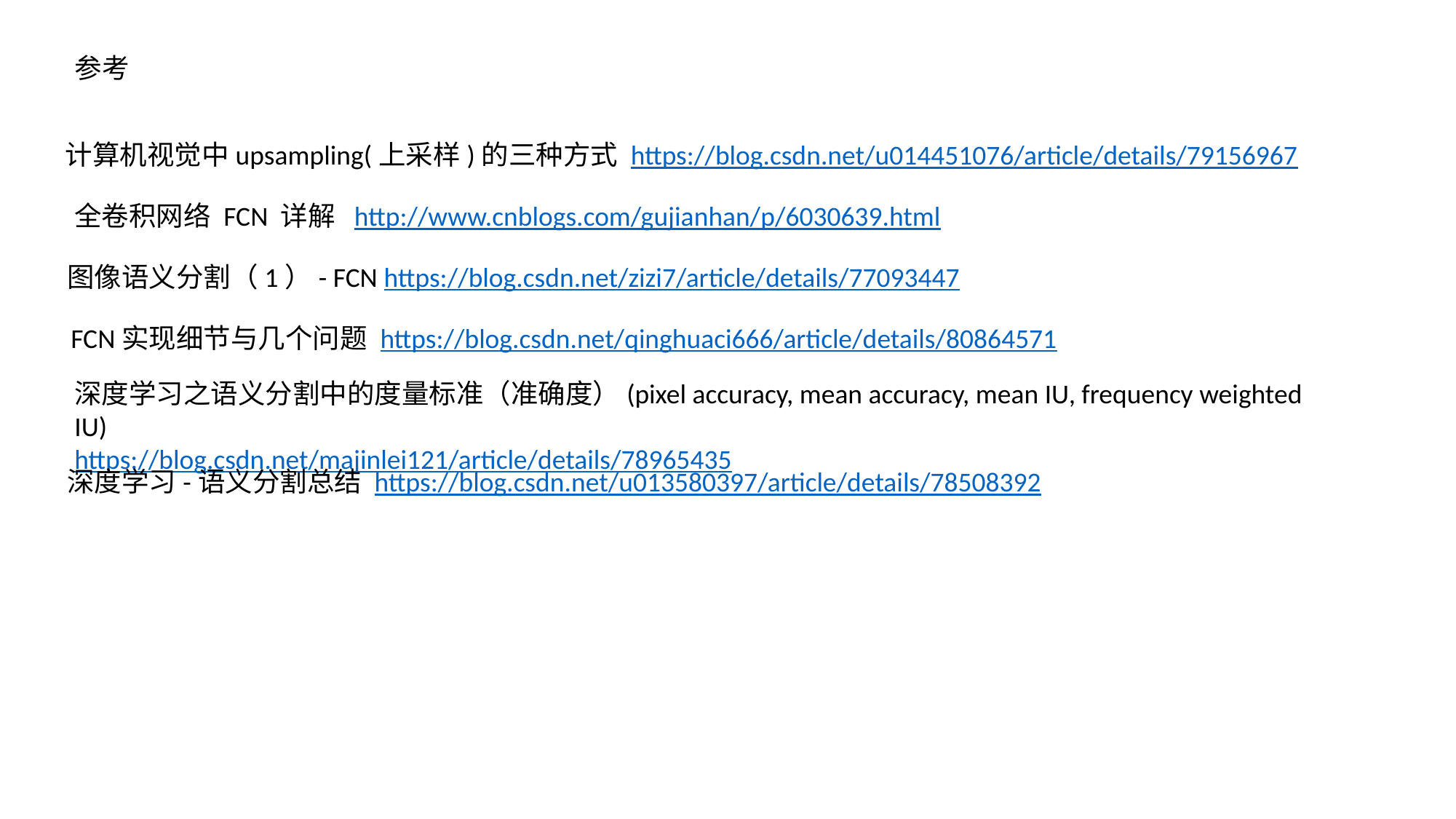

参考
计算机视觉中upsampling(上采样)的三种方式 https://blog.csdn.net/u014451076/article/details/79156967
全卷积网络 FCN 详解  http://www.cnblogs.com/gujianhan/p/6030639.html
图像语义分割（1）- FCN https://blog.csdn.net/zizi7/article/details/77093447
FCN实现细节与几个问题 https://blog.csdn.net/qinghuaci666/article/details/80864571
深度学习之语义分割中的度量标准（准确度）(pixel accuracy, mean accuracy, mean IU, frequency weighted IU)
https://blog.csdn.net/majinlei121/article/details/78965435
深度学习-语义分割总结 https://blog.csdn.net/u013580397/article/details/78508392